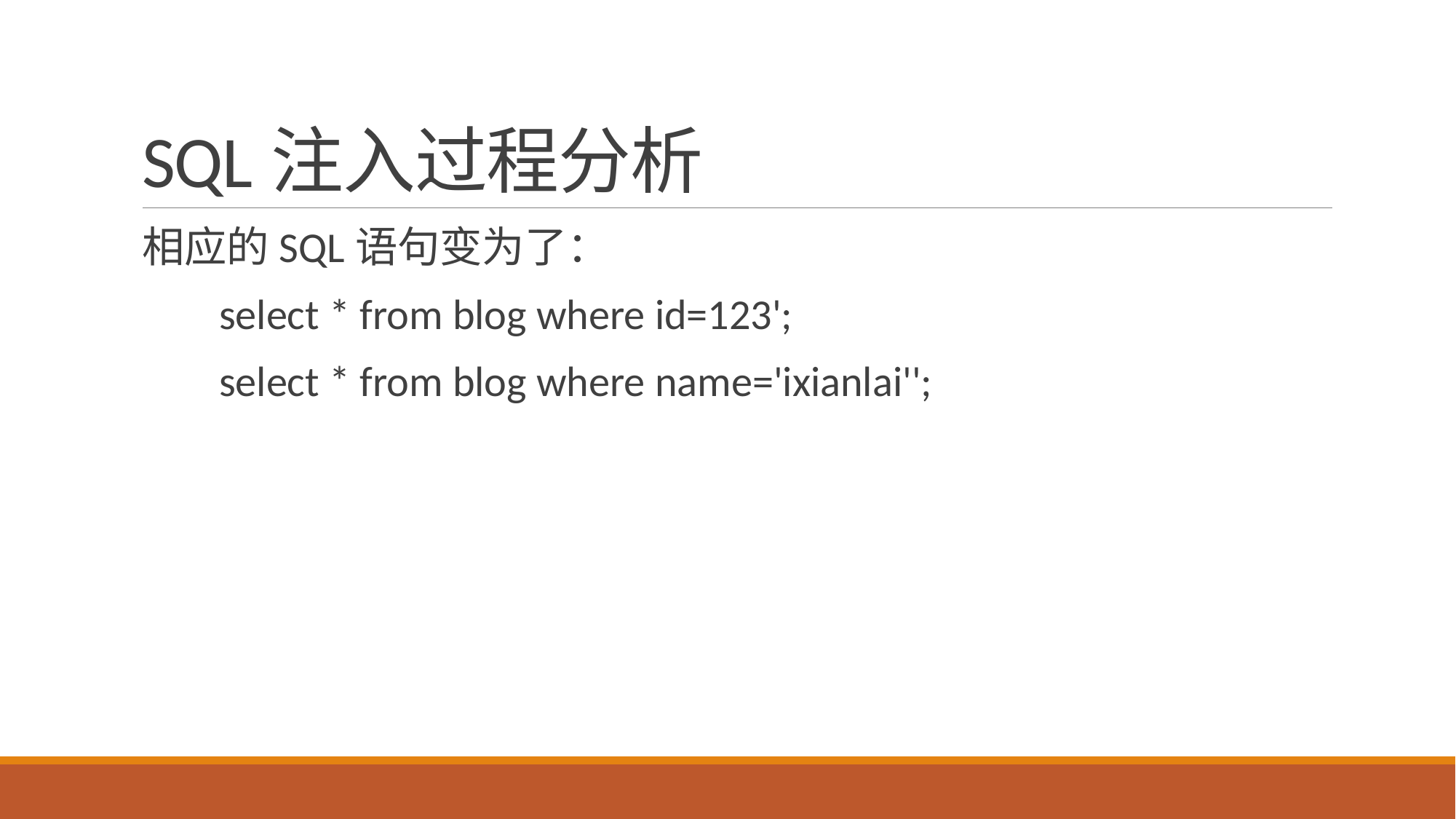

# SQL注入过程分析
相应的SQL语句变为了：
        select * from blog where id=123';
        select * from blog where name='ixianlai'';